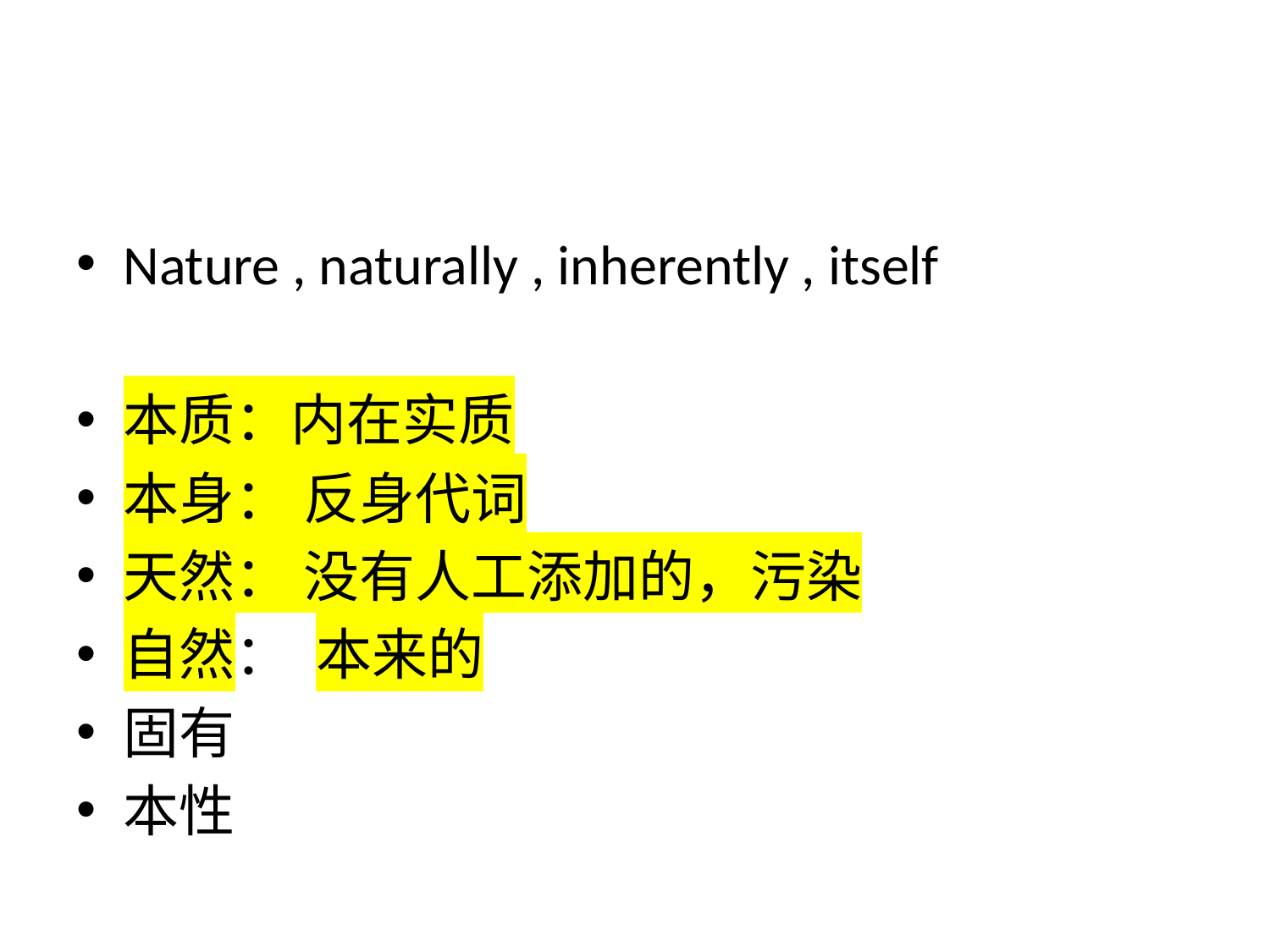

#
Nature , naturally , inherently , itself

本质：内在实质
本身： 反身代词
天然： 没有人工添加的，污染
自然：  本来的
固有
本性